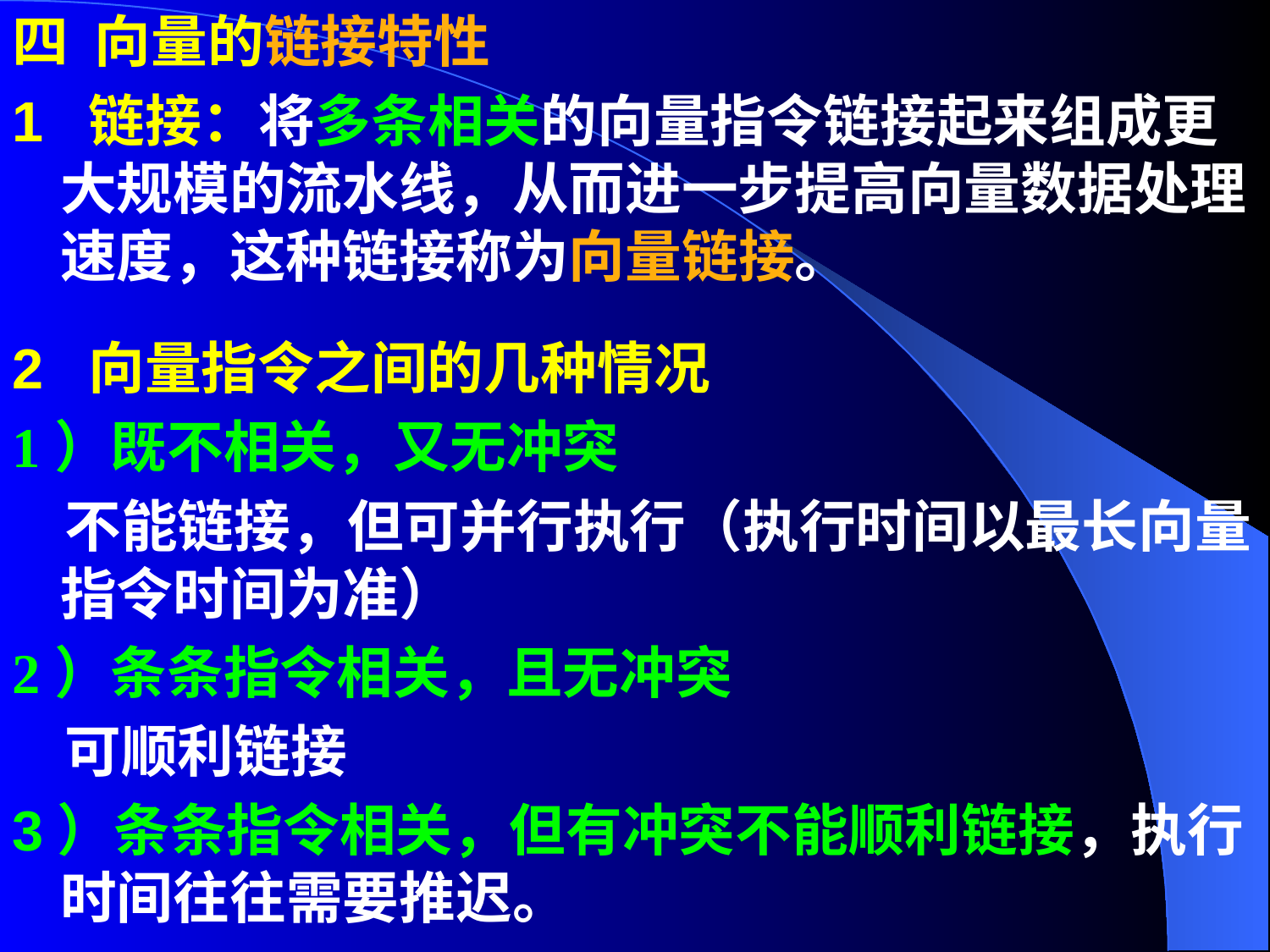

四  向量的链接特性
1  链接：将多条相关的向量指令链接起来组成更大规模的流水线，从而进一步提高向量数据处理速度，这种链接称为向量链接。
2  向量指令之间的几种情况
1）既不相关，又无冲突
   不能链接，但可并行执行（执行时间以最长向量指令时间为准）
2）条条指令相关，且无冲突
   可顺利链接
3）条条指令相关，但有冲突不能顺利链接，执行时间往往需要推迟。
36